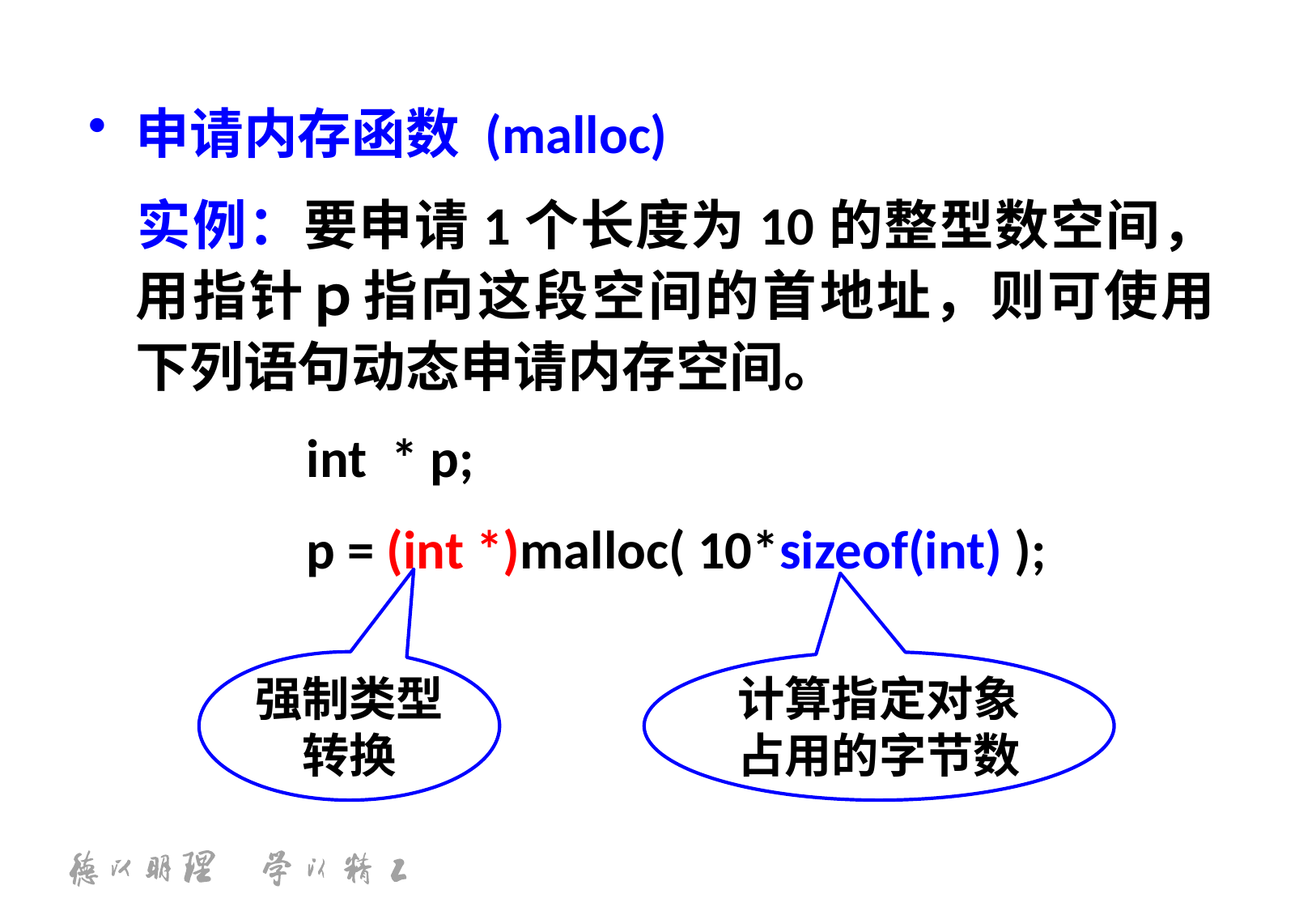

申请内存函数 (malloc)
	实例：要申请1个长度为10的整型数空间，用指针ｐ指向这段空间的首地址，则可使用下列语句动态申请内存空间。
                  int  * p;
                  p = (int *)malloc( 10*sizeof(int) );
强制类型转换
计算指定对象占用的字节数
93